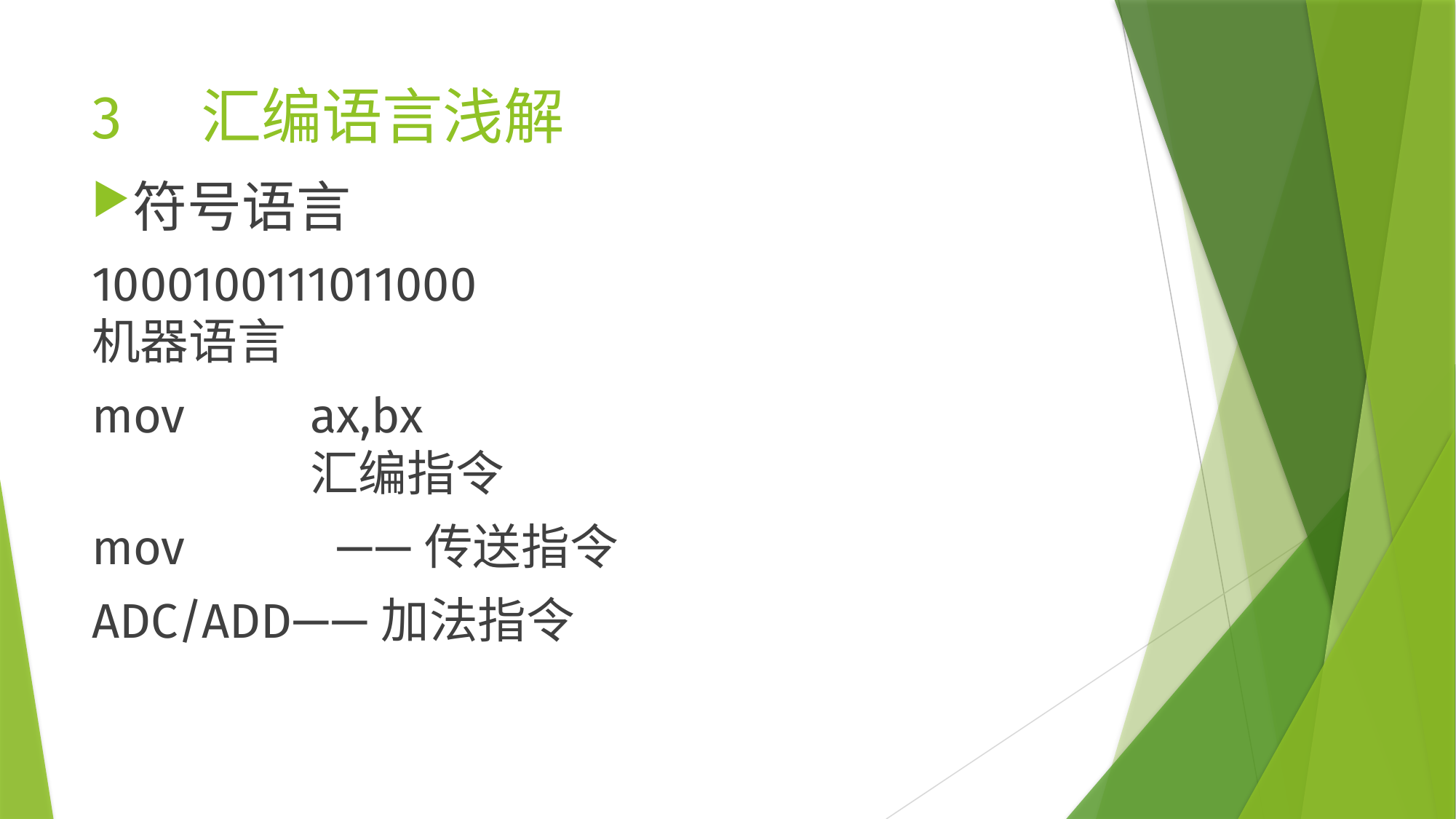

# 3	汇编语言浅解
符号语言
1000100111011000						机器语言
mov		ax,bx								汇编指令
mov		  ——传送指令
ADC/ADD——加法指令